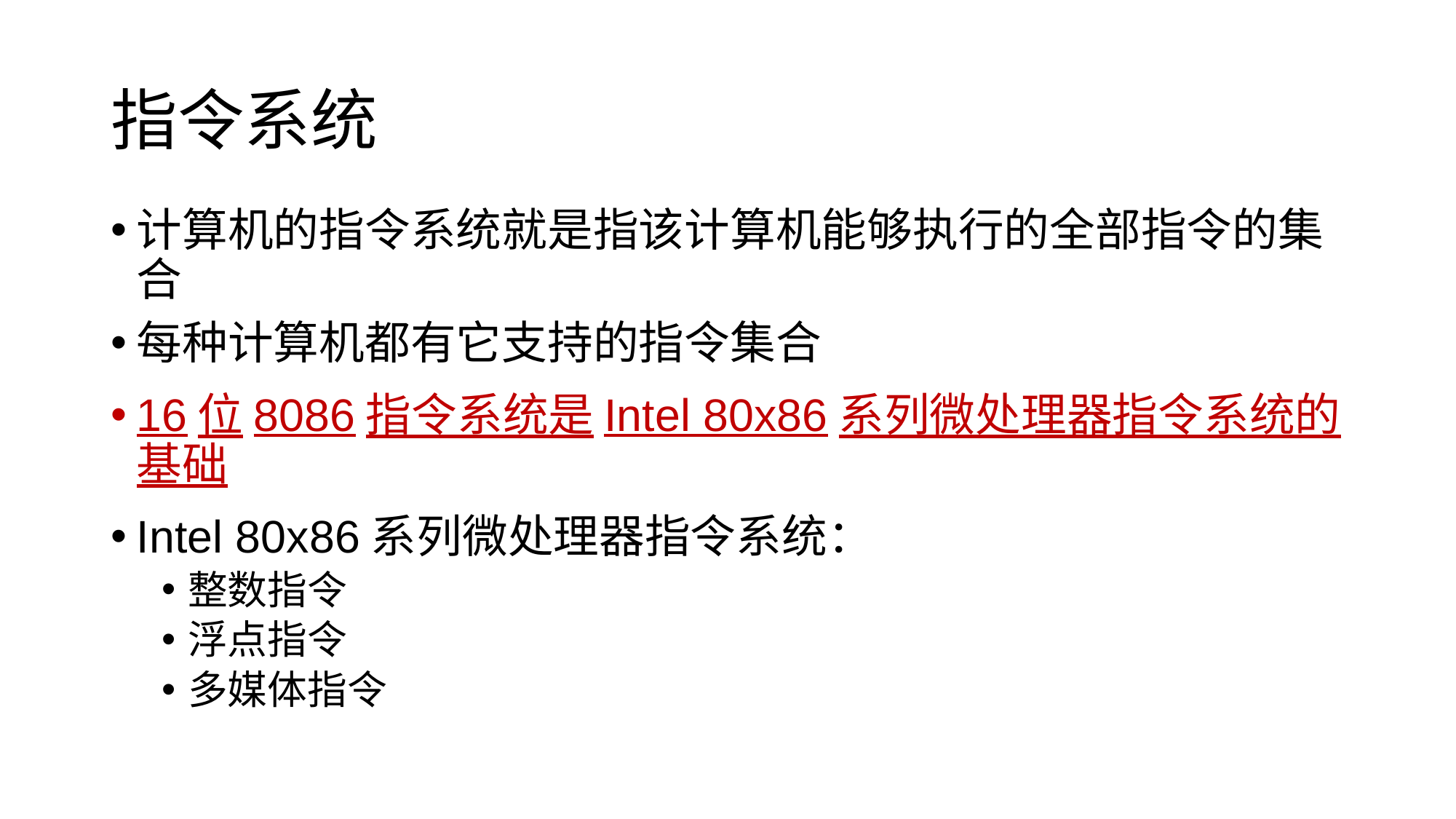

# 指令系统
计算机的指令系统就是指该计算机能够执行的全部指令的集合
每种计算机都有它支持的指令集合
16位8086指令系统是Intel 80x86系列微处理器指令系统的基础
Intel 80x86系列微处理器指令系统：
整数指令
浮点指令
多媒体指令